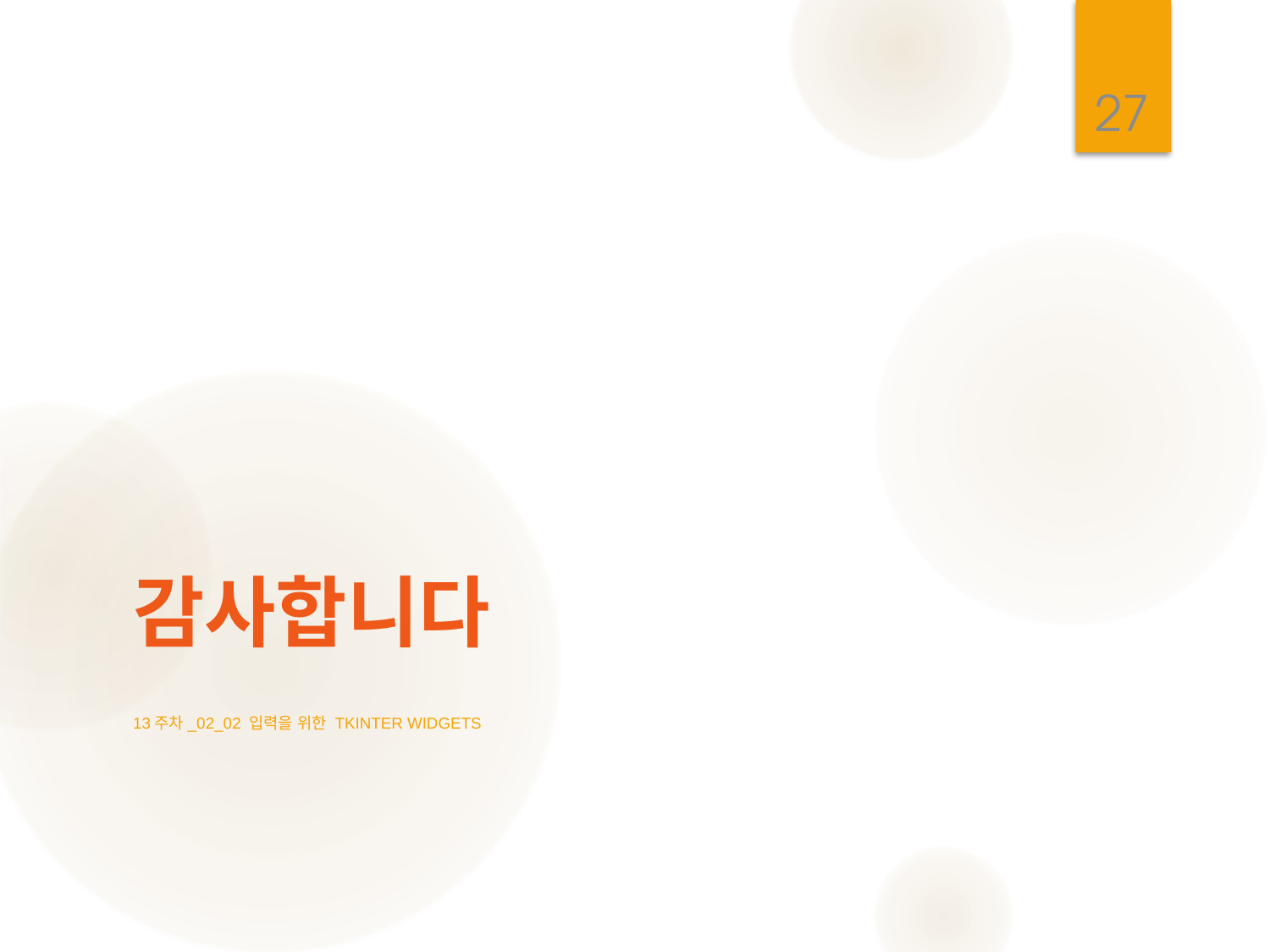

27
# 감사합니다
13주차_02_02 입력을 위한 tkinter widgets